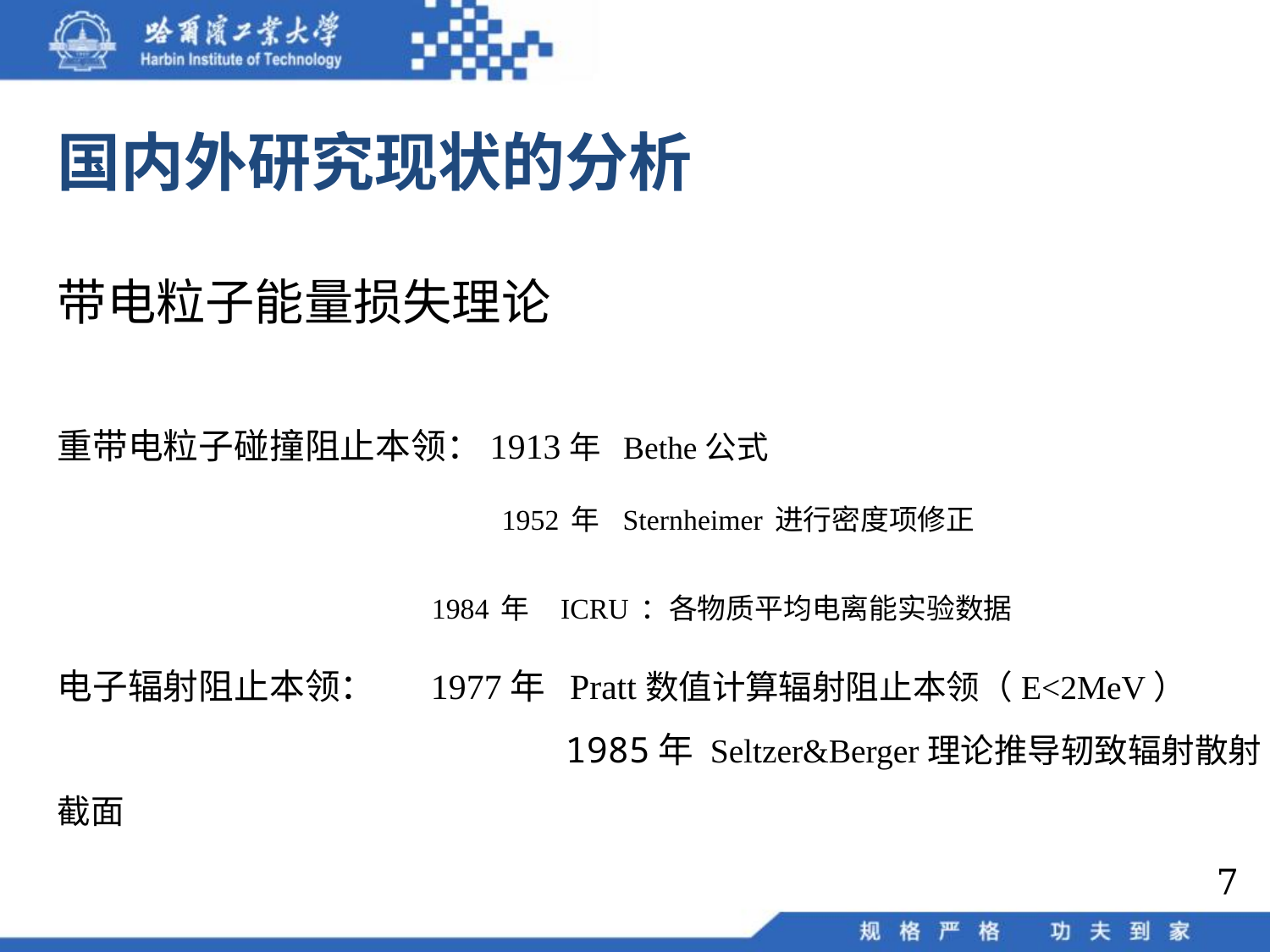

国内外研究现状的分析
带电粒子能量损失理论
重带电粒子碰撞阻止本领：1913年  Bethe公式
                              1952年 Sternheimer进行密度项修正
                                                    1984年   ICRU：各物质平均电离能实验数据
电子辐射阻止本领：      1977年  Pratt数值计算辐射阻止本领（E<2MeV）
                        1985年 Seltzer&Berger理论推导轫致辐射散射截面
7